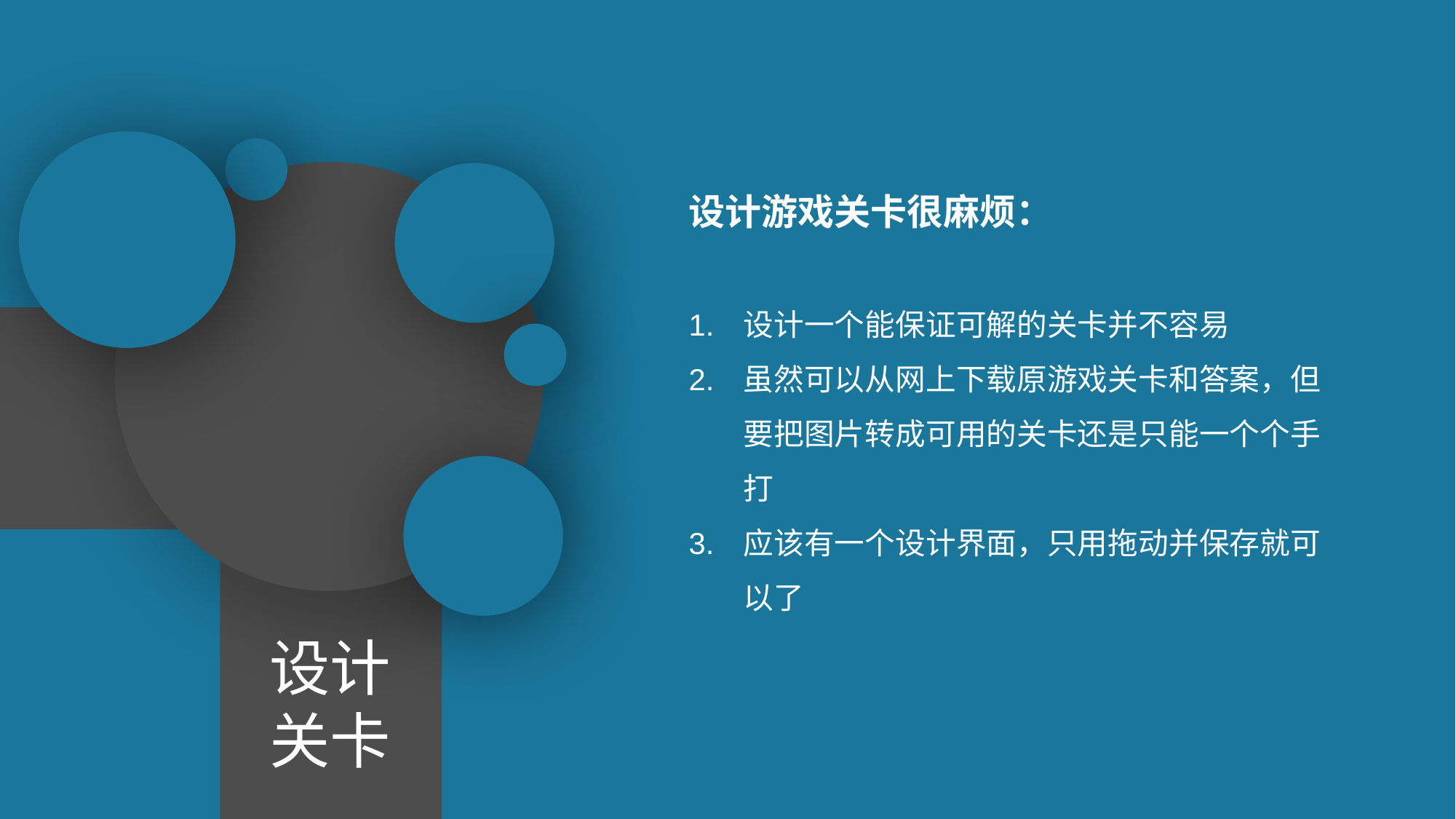

设计游戏关卡很麻烦：

设计一个能保证可解的关卡并不容易
虽然可以从网上下载原游戏关卡和答案，但要把图片转成可用的关卡还是只能一个个手打
应该有一个设计界面，只用拖动并保存就可以了

设计关卡